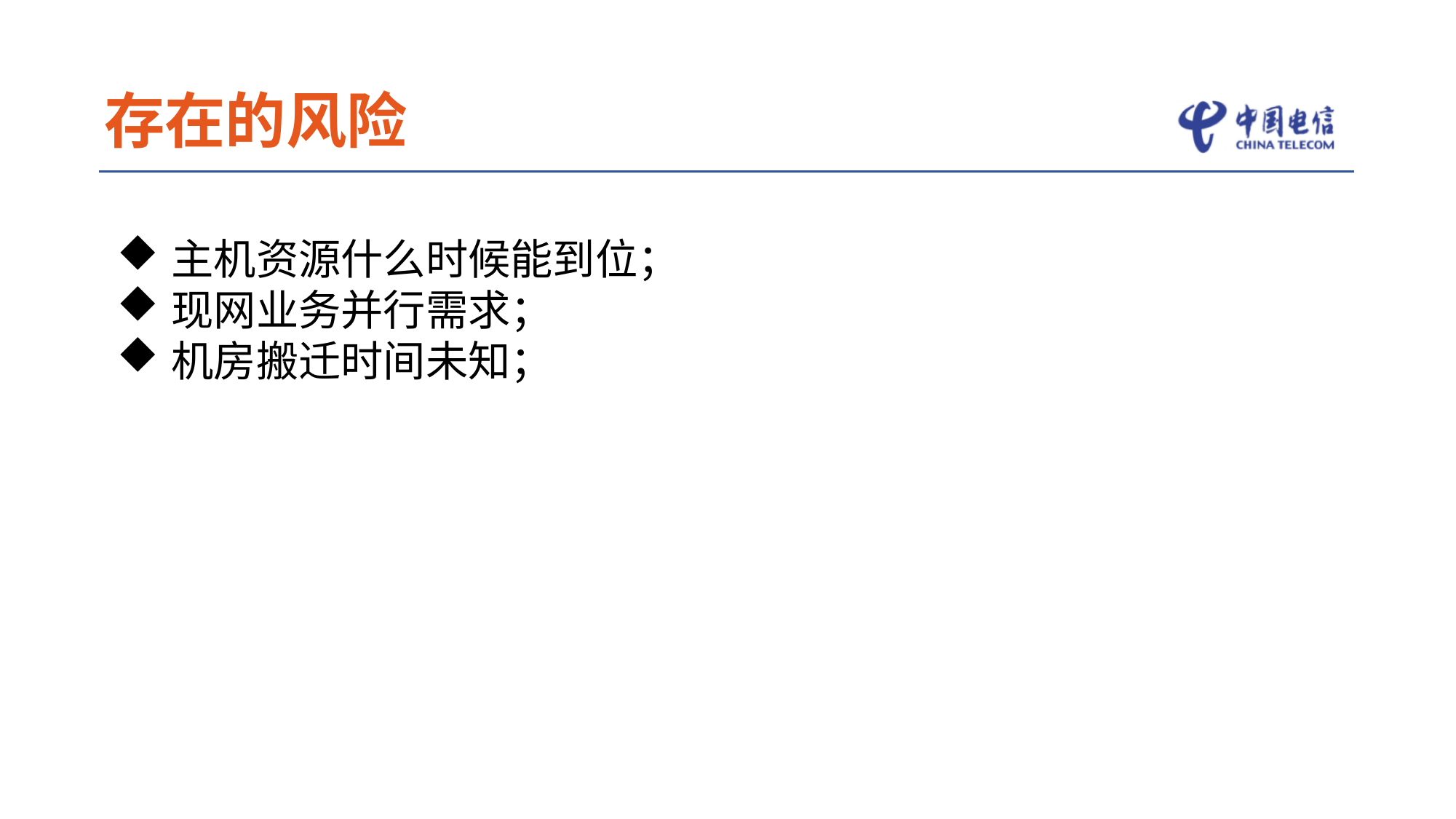

存在的风险
主机资源什么时候能到位；
现网业务并行需求；
机房搬迁时间未知；